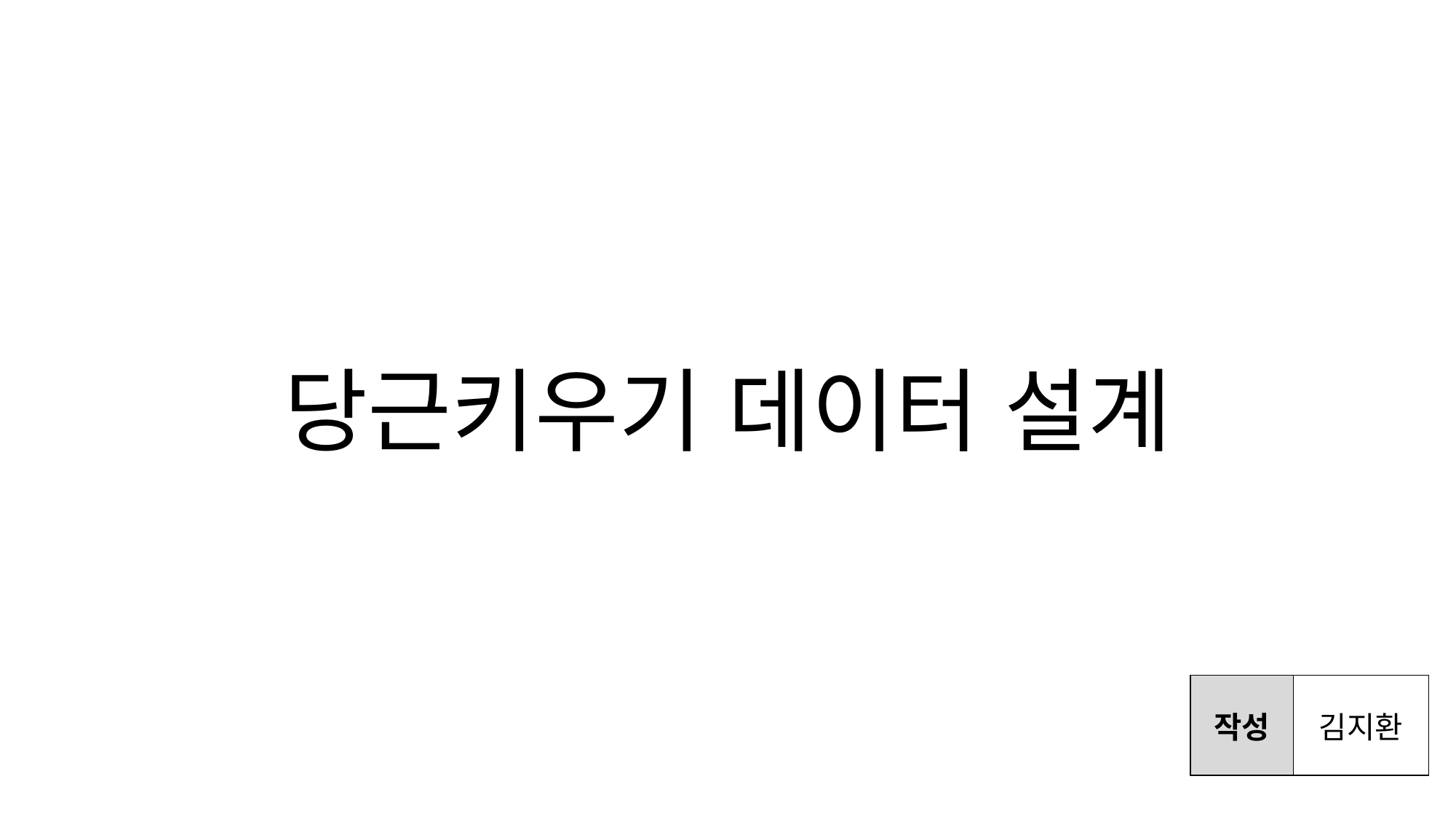

# 당근키우기 데이터 설계
| 작성 | 김지환 |
| --- | --- |